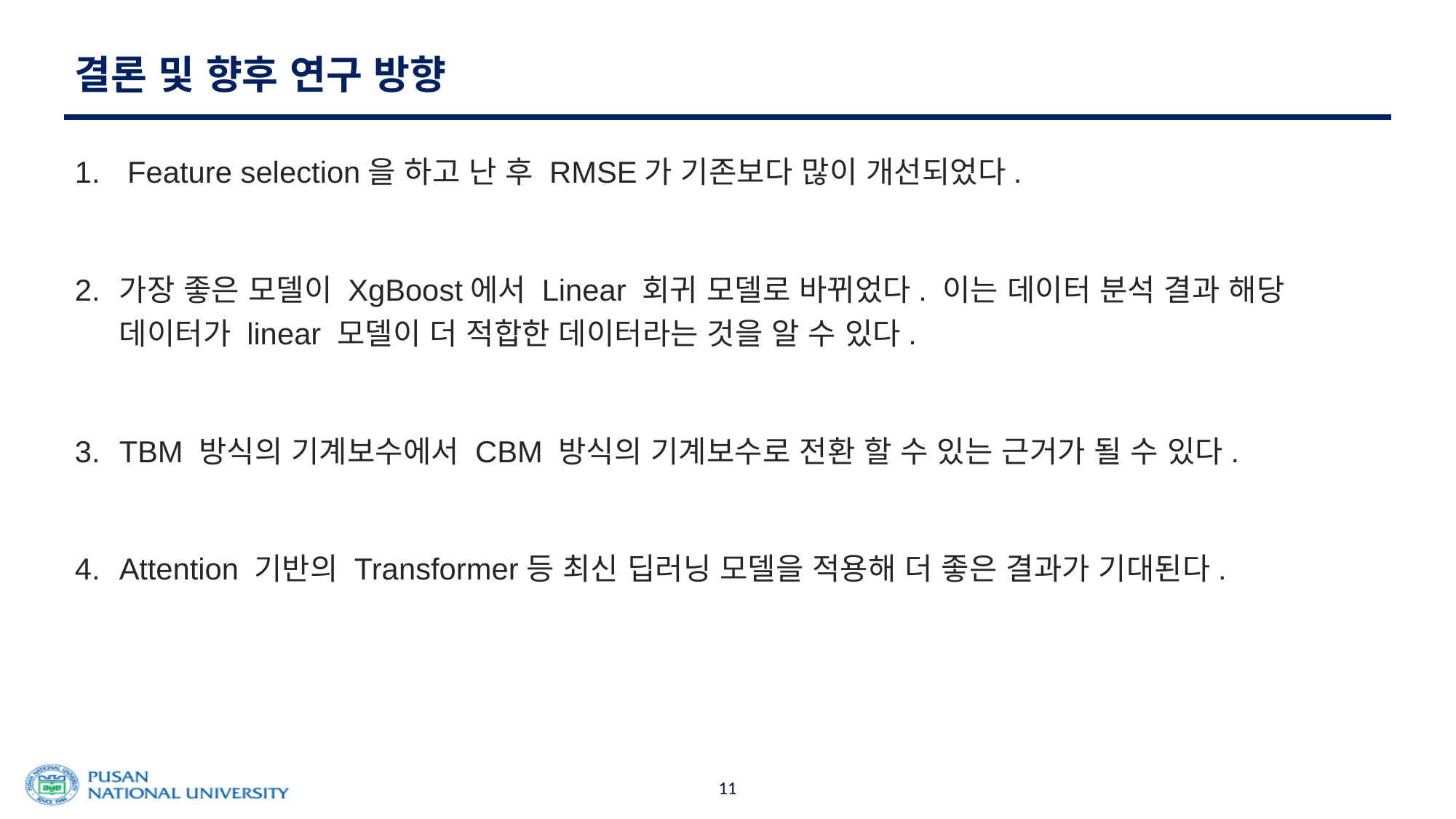

# 결론 및 향후 연구 방향
 Feature selection을 하고 난 후 RMSE가 기존보다 많이 개선되었다.

가장 좋은 모델이 XgBoost에서 Linear 회귀 모델로 바뀌었다. 이는 데이터 분석 결과 해당 데이터가 linear 모델이 더 적합한 데이터라는 것을 알 수 있다.

TBM 방식의 기계보수에서 CBM 방식의 기계보수로 전환 할 수 있는 근거가 될 수 있다.

Attention 기반의 Transformer등 최신 딥러닝 모델을 적용해 더 좋은 결과가 기대된다.

11